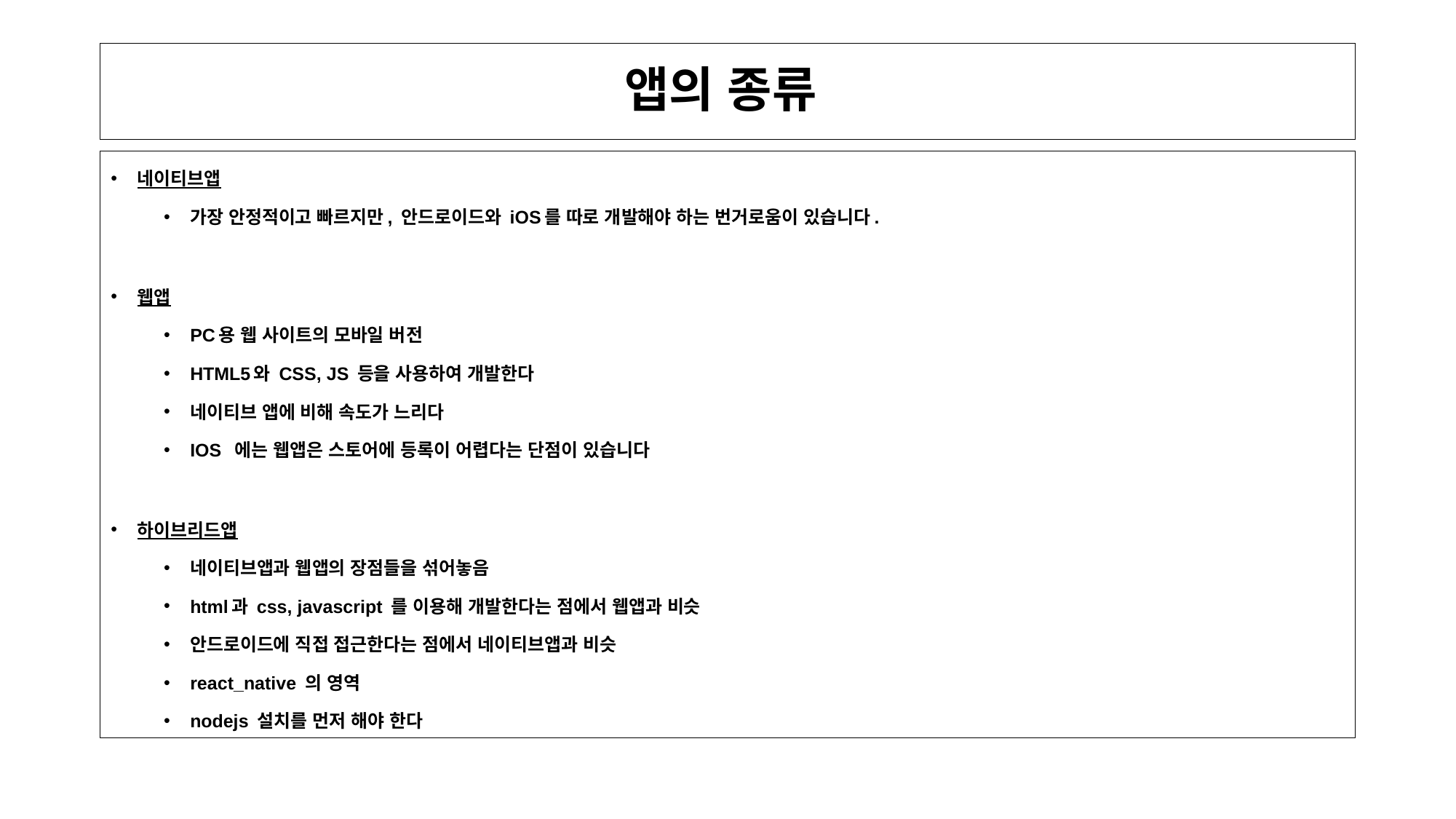

# 앱의 종류
네이티브앱
가장 안정적이고 빠르지만, 안드로이드와 iOS를 따로 개발해야 하는 번거로움이 있습니다.

웹앱
PC용 웹 사이트의 모바일 버전
HTML5와 CSS, JS 등을 사용하여 개발한다
네이티브 앱에 비해 속도가 느리다
IOS  에는 웹앱은 스토어에 등록이 어렵다는 단점이 있습니다

하이브리드앱
네이티브앱과 웹앱의 장점들을 섞어놓음
html과 css, javascript 를 이용해 개발한다는 점에서 웹앱과 비슷
안드로이드에 직접 접근한다는 점에서 네이티브앱과 비슷
react_native 의 영역
nodejs 설치를 먼저 해야 한다